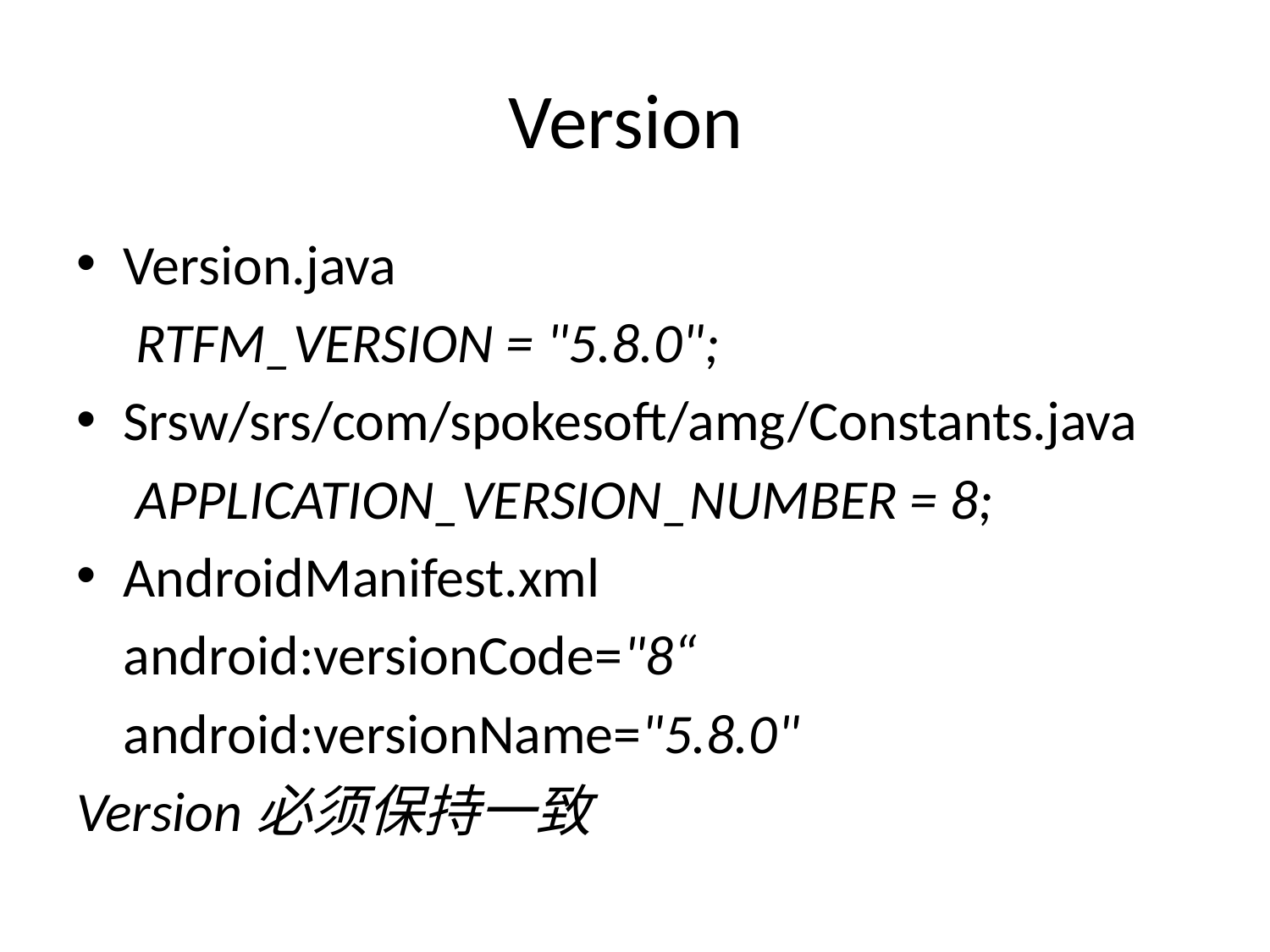

# Version
Version.java
		 RTFM_VERSION = "5.8.0";
Srsw/srs/com/spokesoft/amg/Constants.java
		 APPLICATION_VERSION_NUMBER = 8;
AndroidManifest.xml
		android:versionCode="8“
		android:versionName="5.8.0"
Version必须保持一致